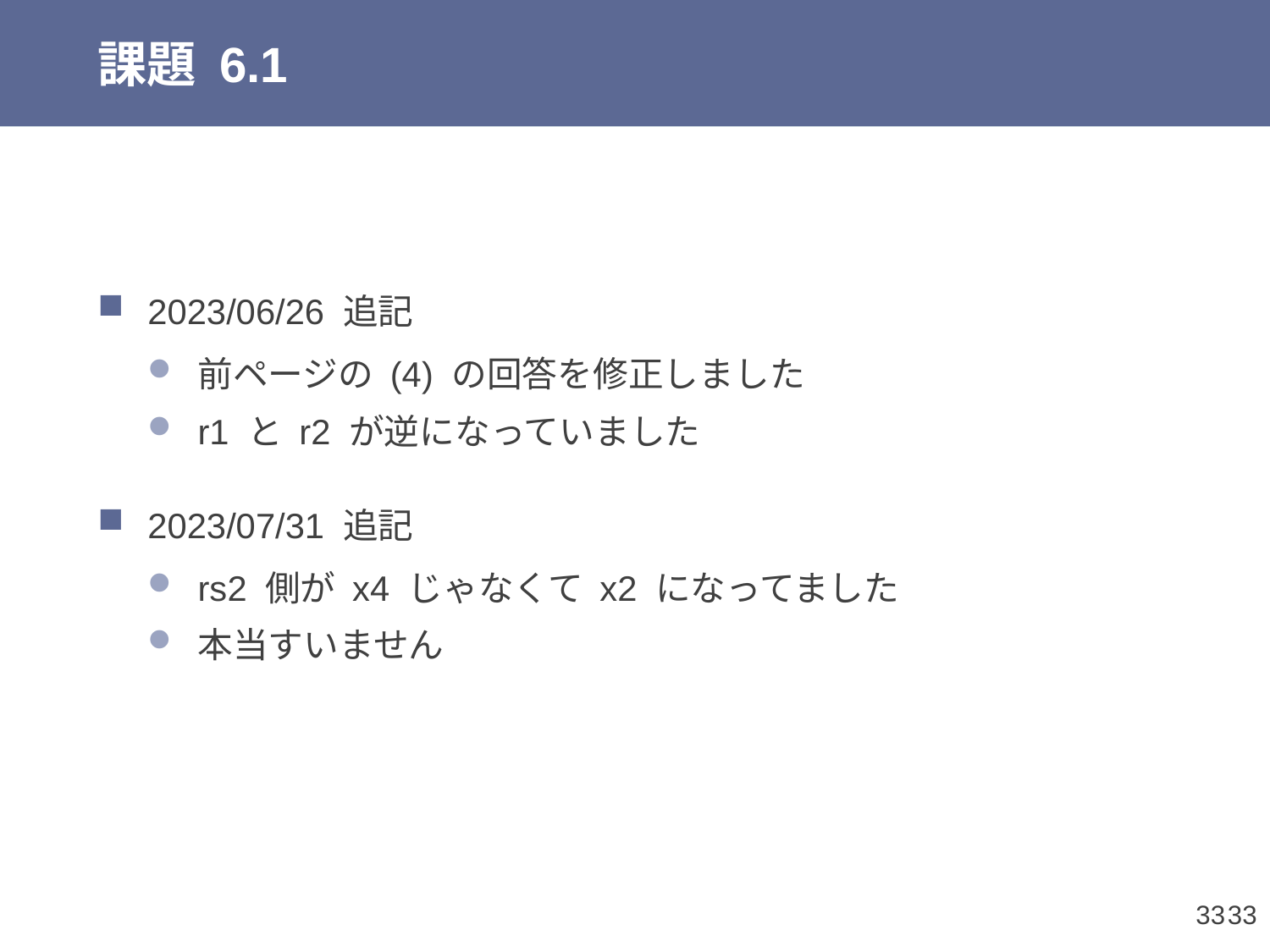

# 課題 6.1
2023/06/26 追記
前ページの (4) の回答を修正しました
r1 と r2 が逆になっていました
2023/07/31 追記
rs2 側が x4 じゃなくて x2 になってました
本当すいません

33